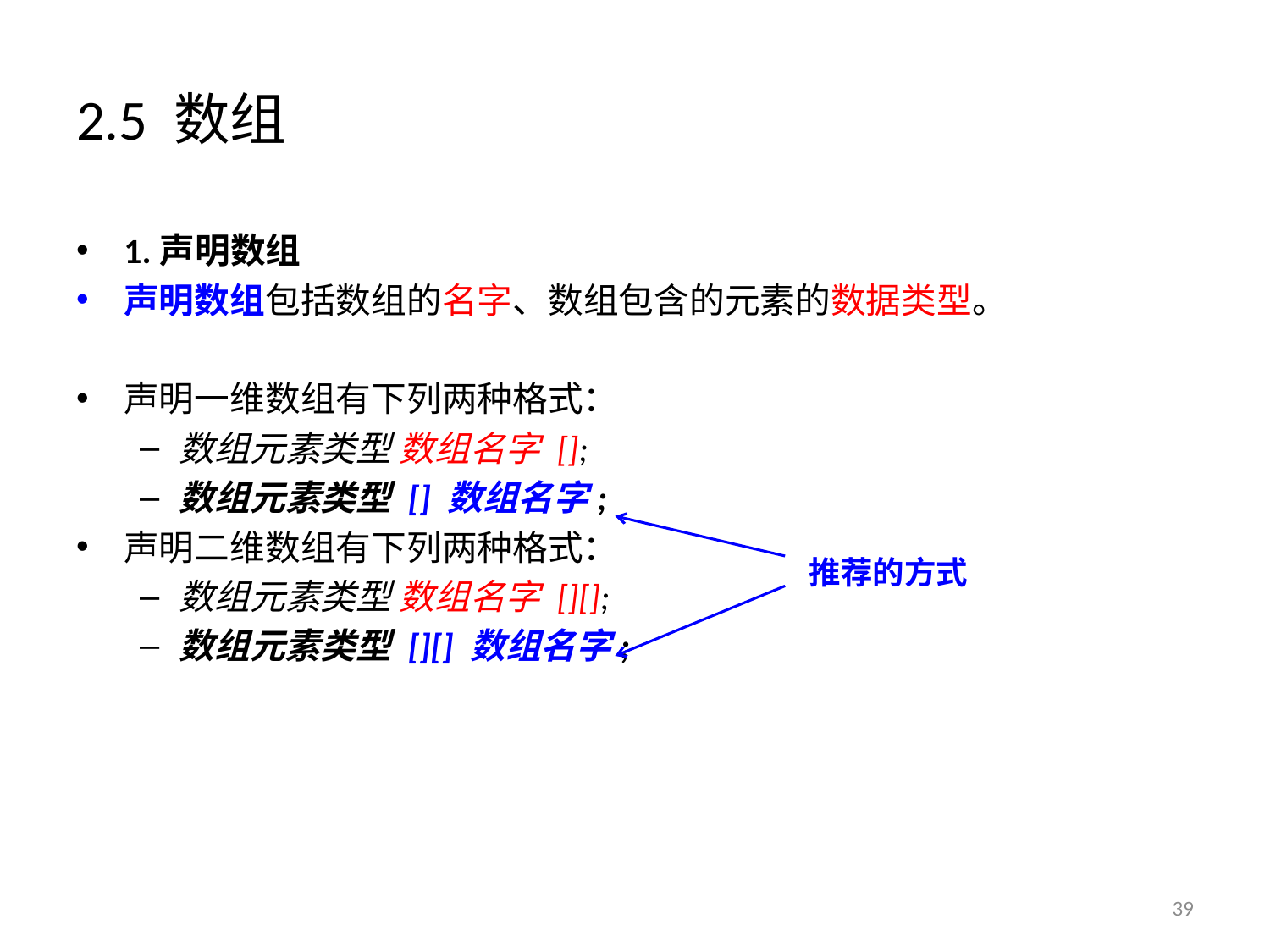

# 2.5 数组
1.声明数组
声明数组包括数组的名字、数组包含的元素的数据类型。

声明一维数组有下列两种格式：
数组元素类型 数组名字 [];
数组元素类型 [] 数组名字;
声明二维数组有下列两种格式：
数组元素类型 数组名字 [][];
数组元素类型 [][] 数组名字;

推荐的方式
39